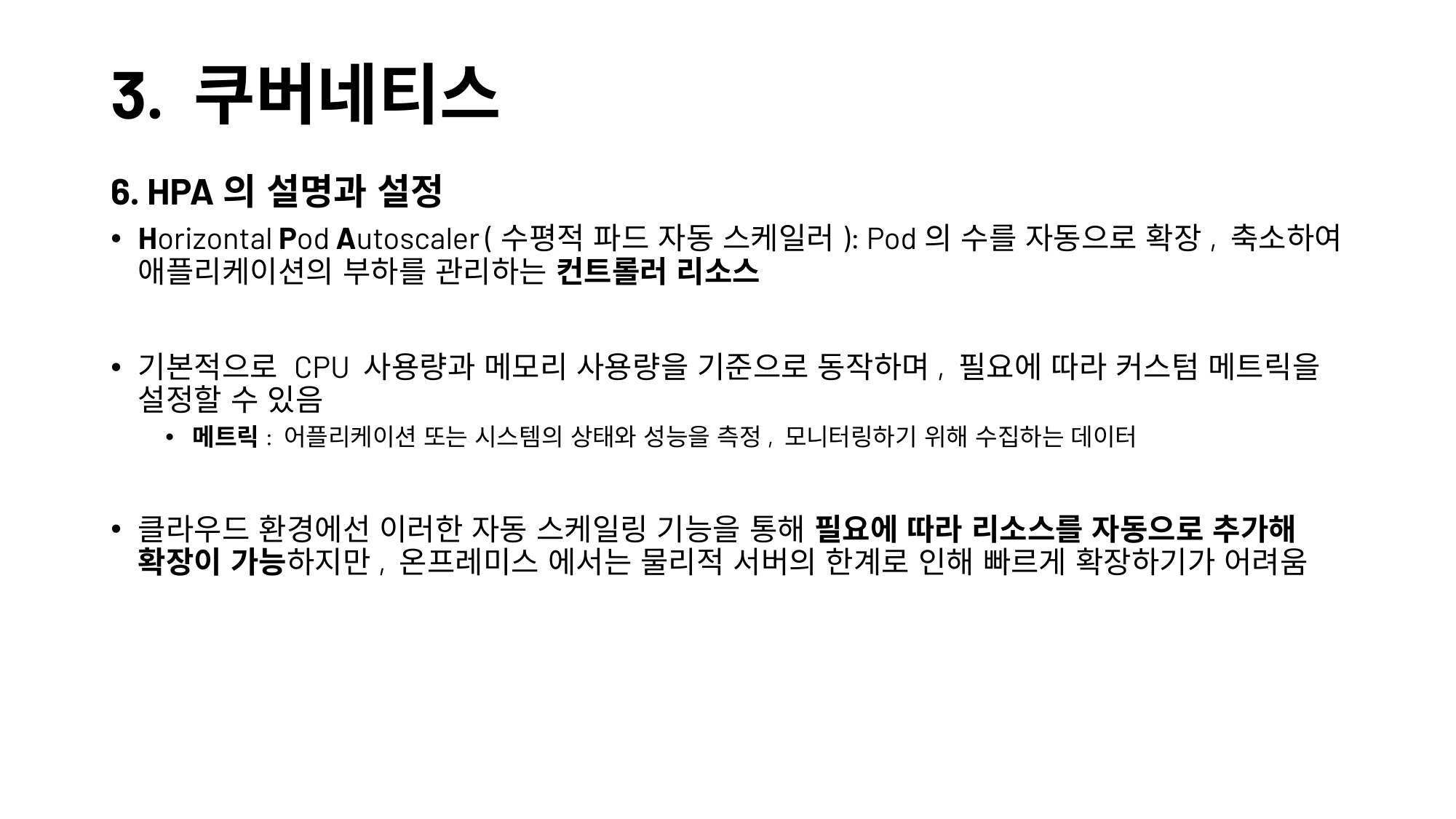

# 3. 쿠버네티스
6. HPA의 설명과 설정
Horizontal Pod Autoscaler (수평적 파드 자동 스케일러): Pod의 수를 자동으로 확장, 축소하여 애플리케이션의 부하를 관리하는 컨트롤러 리소스

기본적으로 CPU 사용량과 메모리 사용량을 기준으로 동작하며, 필요에 따라 커스텀 메트릭을 설정할 수 있음
메트릭: 어플리케이션 또는 시스템의 상태와 성능을 측정, 모니터링하기 위해 수집하는 데이터

클라우드 환경에선 이러한 자동 스케일링 기능을 통해 필요에 따라 리소스를 자동으로 추가해 확장이 가능하지만, 온프레미스 에서는 물리적 서버의 한계로 인해 빠르게 확장하기가 어려움